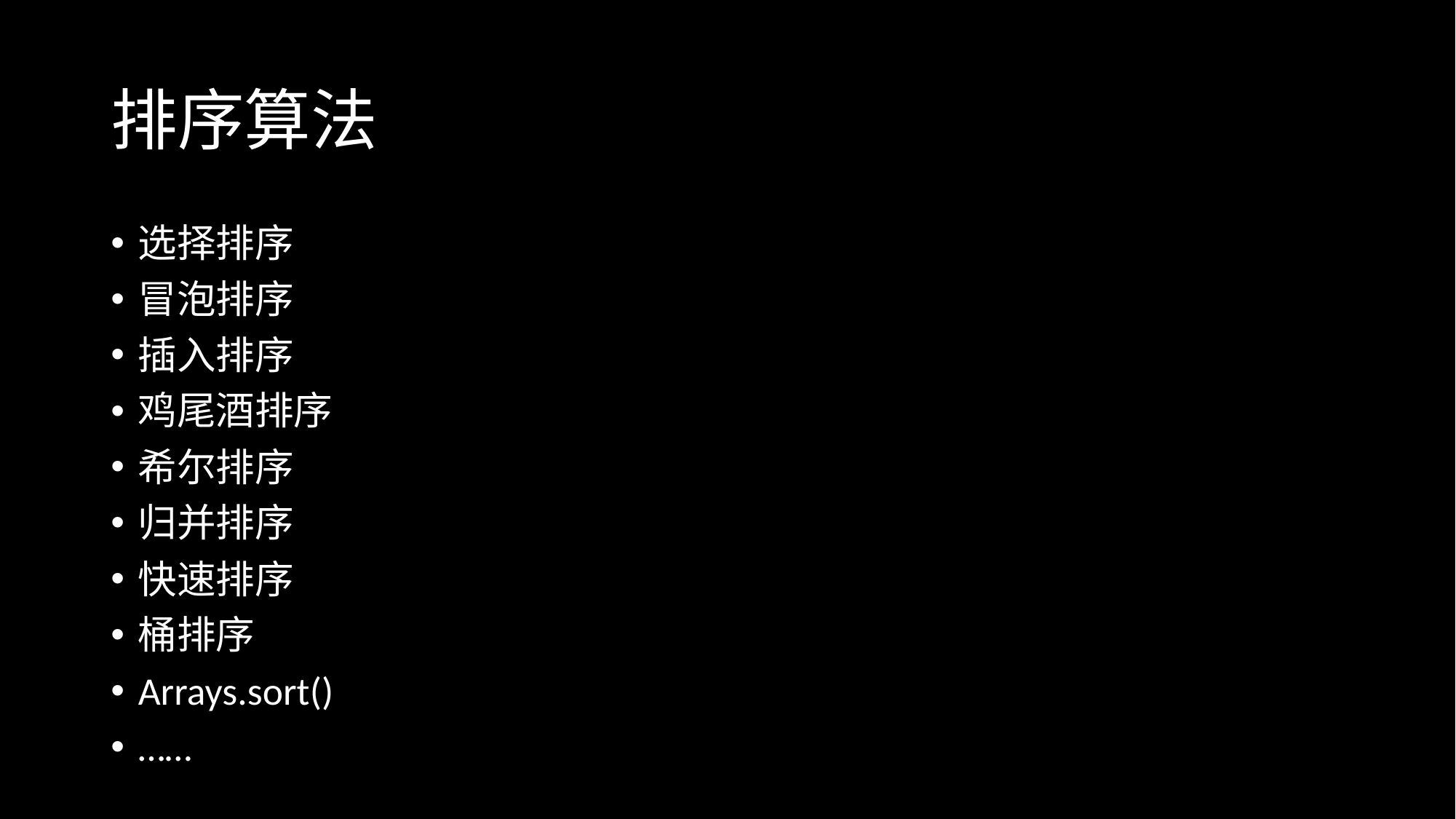

# 排序算法
选择排序
冒泡排序
插入排序
鸡尾酒排序
希尔排序
归并排序
快速排序
桶排序
Arrays.sort()
……